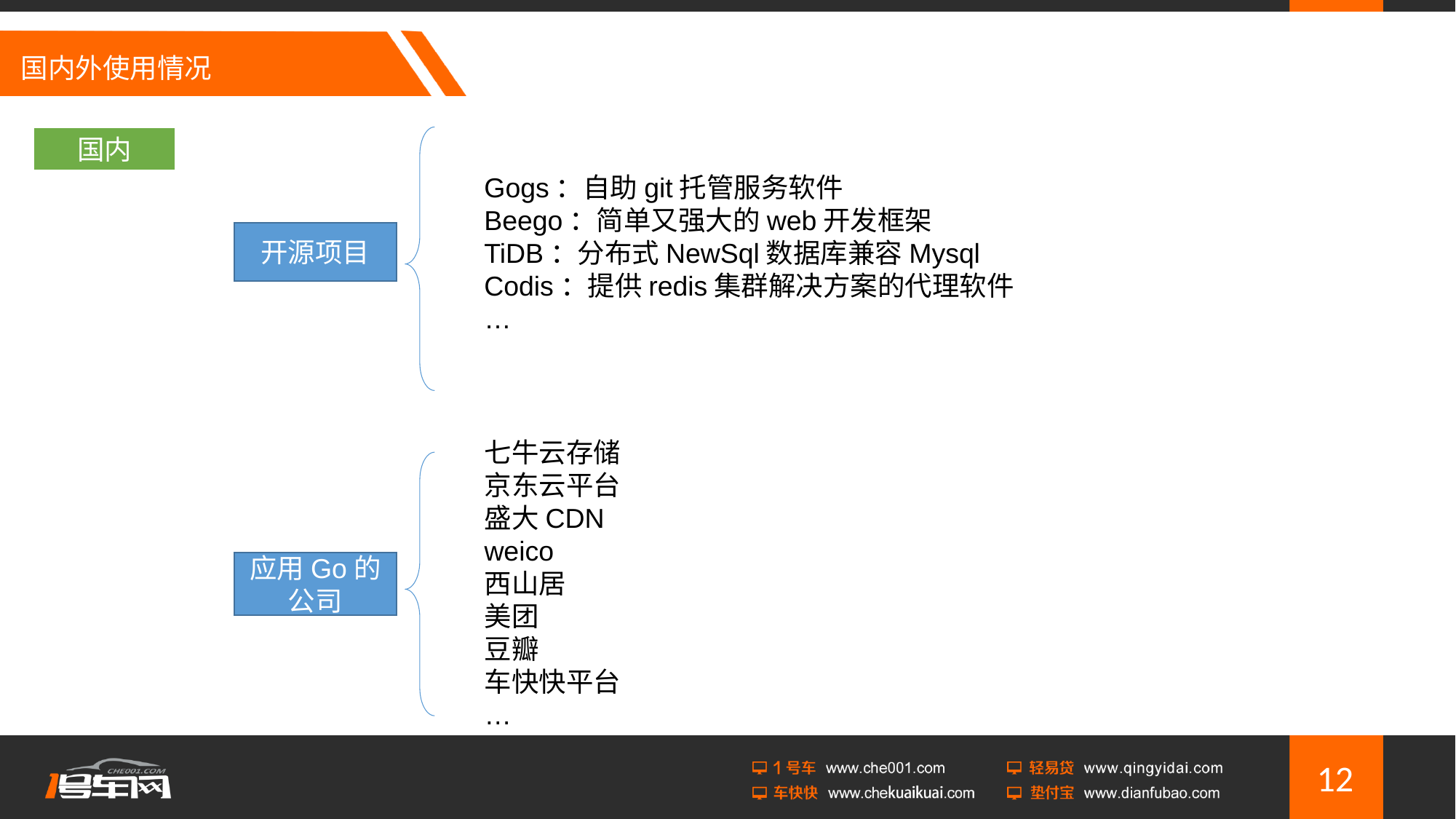

# 国内外使用情况
国内

Gogs：自助git托管服务软件
Beego：简单又强大的web开发框架
TiDB：分布式NewSql数据库兼容Mysql
Codis：提供redis集群解决方案的代理软件
…
开源项目
七牛云存储
京东云平台
盛大CDN
weico
西山居
美团
豆瓣
车快快平台
…

应用Go的公司
12